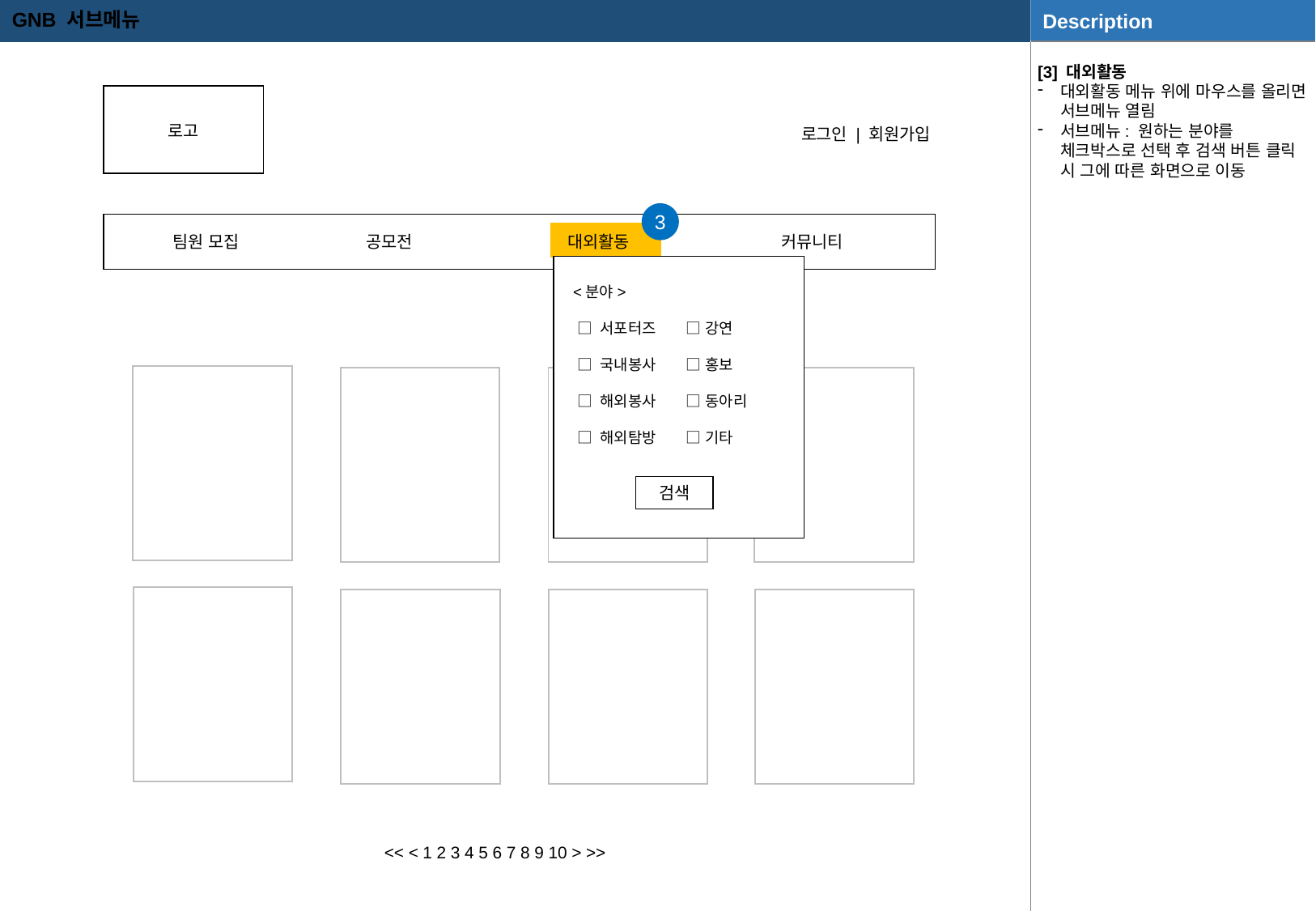

GNB 서브메뉴

[3] 대외활동
대외활동 메뉴 위에 마우스를 올리면 서브메뉴 열림
서브메뉴: 원하는 분야를 체크박스로 선택 후 검색 버튼 클릭 시 그에 따른 화면으로 이동

로고
로그인 | 회원가입
3

대외활동
커뮤니티
공모전
팀원 모집

<분야>

 □ 서포터즈       □ 강연

 □ 국내봉사       □ 홍보

 □ 해외봉사       □ 동아리

 □ 해외탐방       □ 기타

|  |
| --- |
|  |
| --- |
|  |
| --- |
|  |
| --- |
검색

|  |
| --- |
|  |
| --- |
|  |
| --- |
|  |
| --- |
<< < 1 2 3 4 5 6 7 8 9 10 > >>